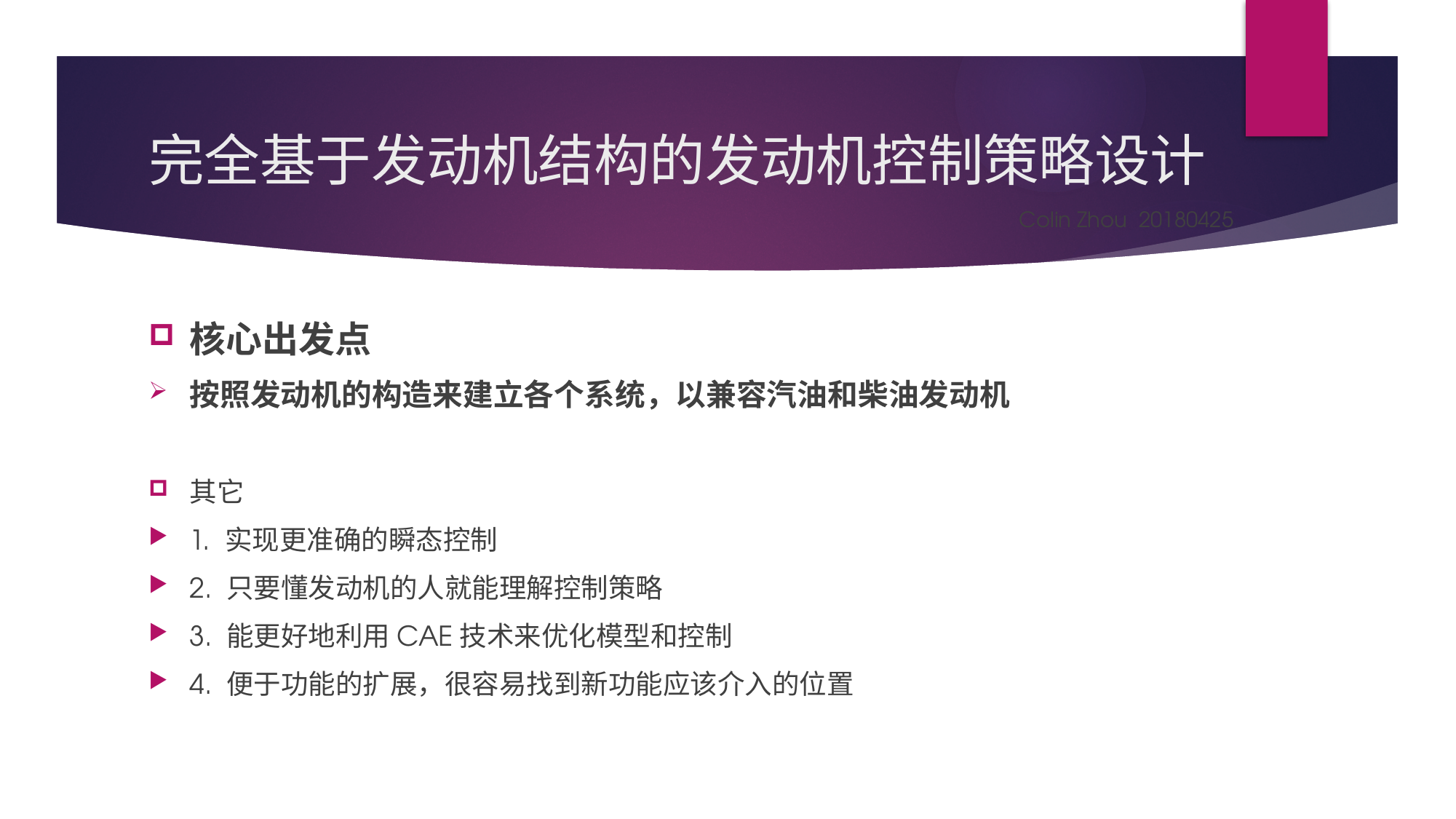

# 完全基于发动机结构的发动机控制策略设计
Colin Zhou  20180425
核心出发点
按照发动机的构造来建立各个系统，以兼容汽油和柴油发动机

其它
1. 实现更准确的瞬态控制
2. 只要懂发动机的人就能理解控制策略
3. 能更好地利用CAE技术来优化模型和控制
4. 便于功能的扩展，很容易找到新功能应该介入的位置